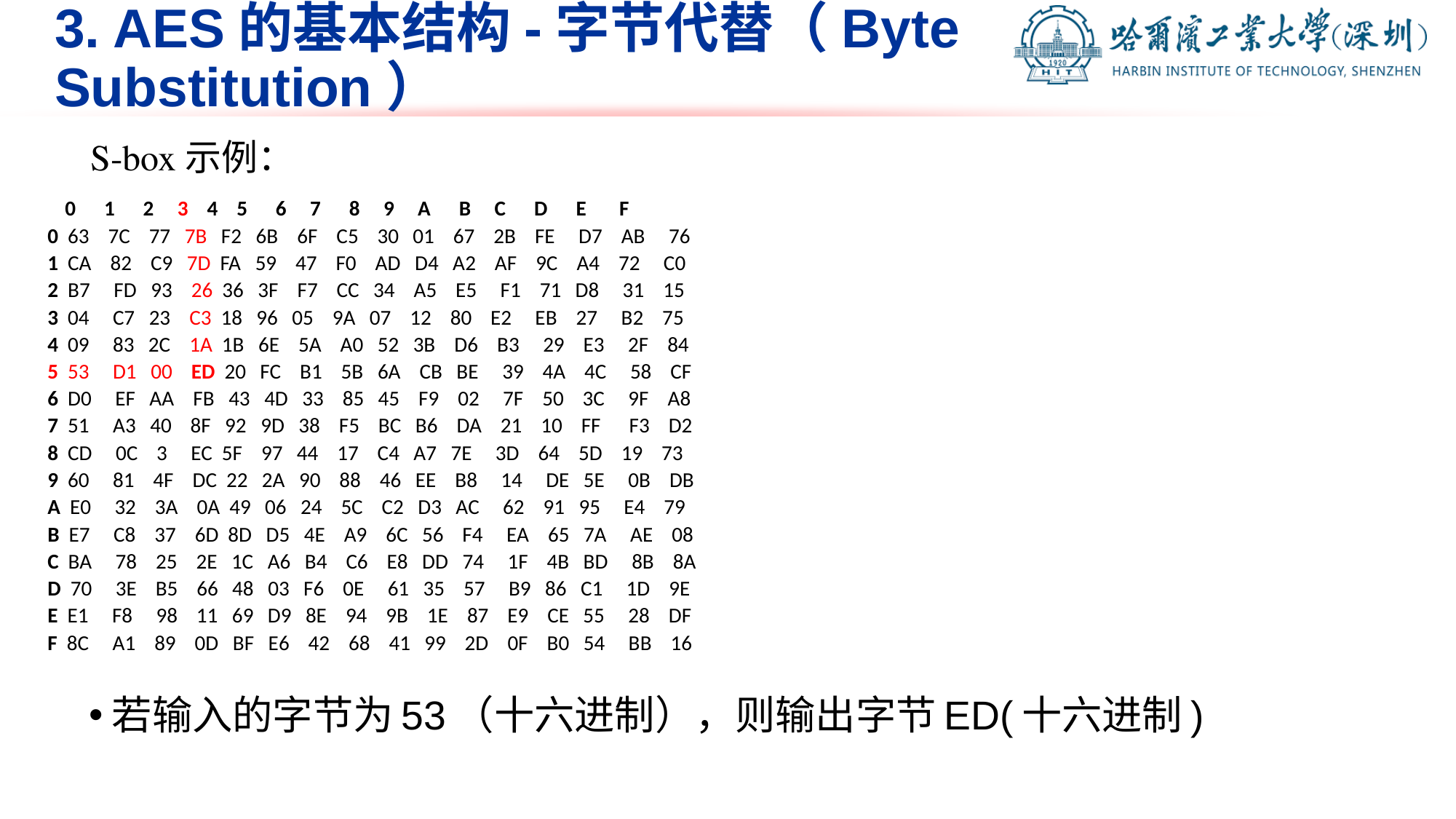

# 3. AES的基本结构-字节代替（Byte Substitution）
S-box示例：
    0      1      2     3    4    5      6     7      8     9     A      B     C      D      E       F
0  63    7C    77   7B   F2   6B    6F    C5    30   01    67    2B    FE     D7    AB     76
1  CA    82    C9   7D  FA   59    47    F0    AD   D4   A2    AF    9C    A4    72     C0
2  B7     FD   93    26  36   3F    F7    CC   34    A5    E5     F1    71   D8     31    15
3  04     C7   23    C3  18   96   05    9A   07    12    80    E2     EB    27     B2    75
4  09     83   2C    1A  1B   6E    5A    A0   52   3B    D6    B3     29    E3     2F    84
5  53     D1   00    ED  20   FC    B1    5B   6A    CB   BE     39    4A    4C     58    CF
6  D0     EF   AA    FB   43   4D   33    85   45    F9    02     7F    50    3C     9F    A8
7  51     A3   40    8F   92   9D   38    F5    BC   B6    DA    21    10    FF      F3    D2
8  CD     0C    3     EC  5F    97   44    17    C4   A7   7E     3D    64    5D    19    73
9  60     81    4F    DC  22   2A   90    88    46   EE    B8     14     DE   5E     0B    DB
A  E0     32    3A    0A  49   06   24    5C    C2   D3   AC     62    91   95     E4    79
B  E7     C8    37    6D  8D   D5   4E    A9    6C   56    F4     EA    65   7A     AE    08
C  BA     78    25    2E   1C   A6   B4    C6    E8   DD   74     1F    4B   BD     8B    8A
D  70     3E    B5    66   48   03   F6    0E     61   35    57     B9   86   C1     1D    9E
E  E1     F8     98    11   69   D9   8E    94    9B    1E    87    E9    CE   55     28    DF
F  8C     A1    89    0D   BF   E6    42    68    41   99    2D    0F    B0   54     BB    16
若输入的字节为53（十六进制），则输出字节ED(十六进制)